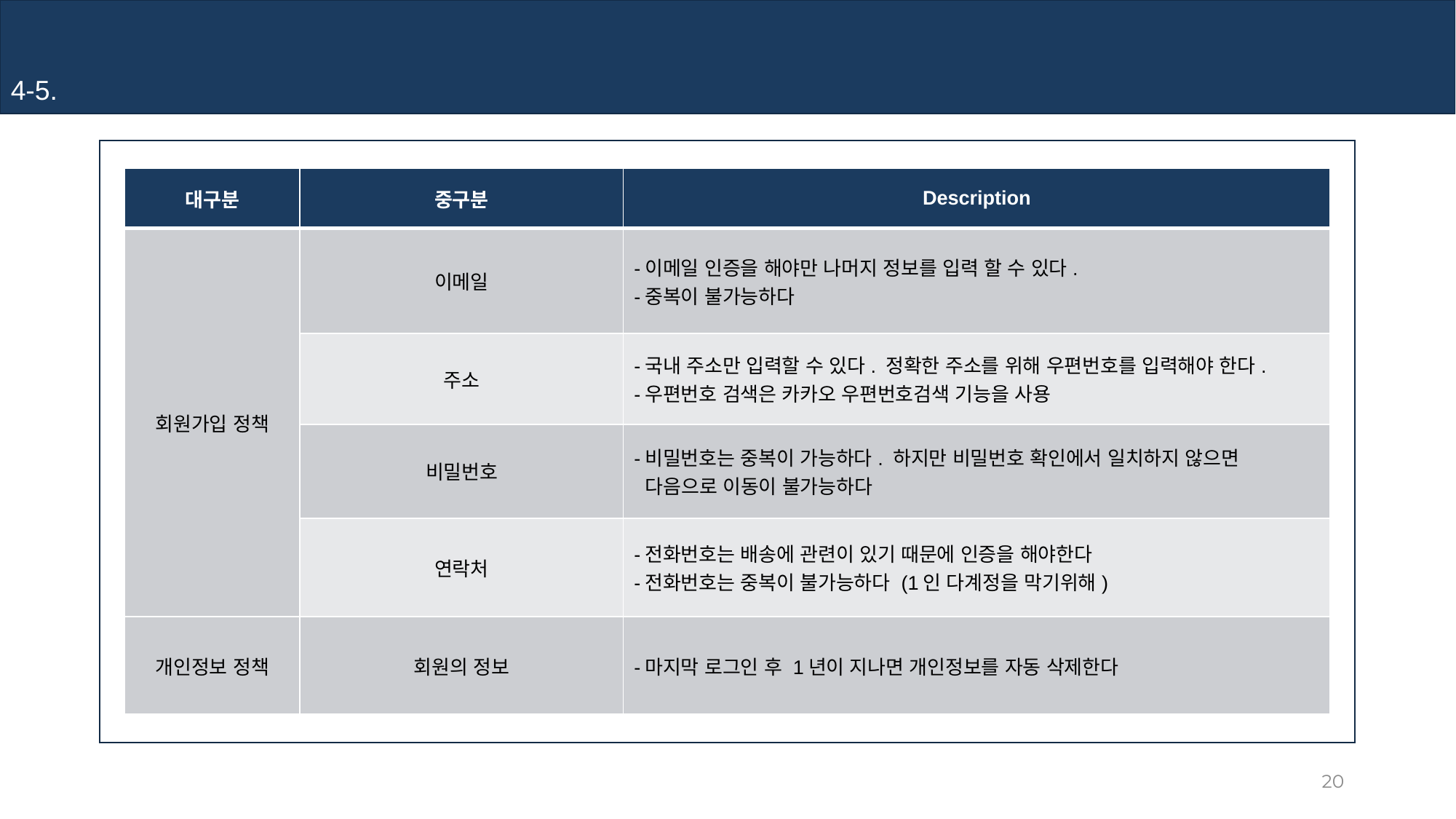

4-5. Policy

| 대구분 | 중구분 | Description |
| --- | --- | --- |
| 회원가입 정책 | 이메일 | -이메일 인증을 해야만 나머지 정보를 입력 할 수 있다. -중복이 불가능하다 |
|  | 주소 | -국내 주소만 입력할 수 있다. 정확한 주소를 위해 우편번호를 입력해야 한다. -우편번호 검색은 카카오 우편번호검색 기능을 사용 |
|  | 비밀번호 | -비밀번호는 중복이 가능하다. 하지만 비밀번호 확인에서 일치하지 않으면 다음으로 이동이 불가능하다 |
|  | 연락처 | -전화번호는 배송에 관련이 있기 때문에 인증을 해야한다 -전화번호는 중복이 불가능하다 (1인 다계정을 막기위해) |
| 개인정보 정책 | 회원의 정보 | -마지막 로그인 후 1년이 지나면 개인정보를 자동 삭제한다 |
20